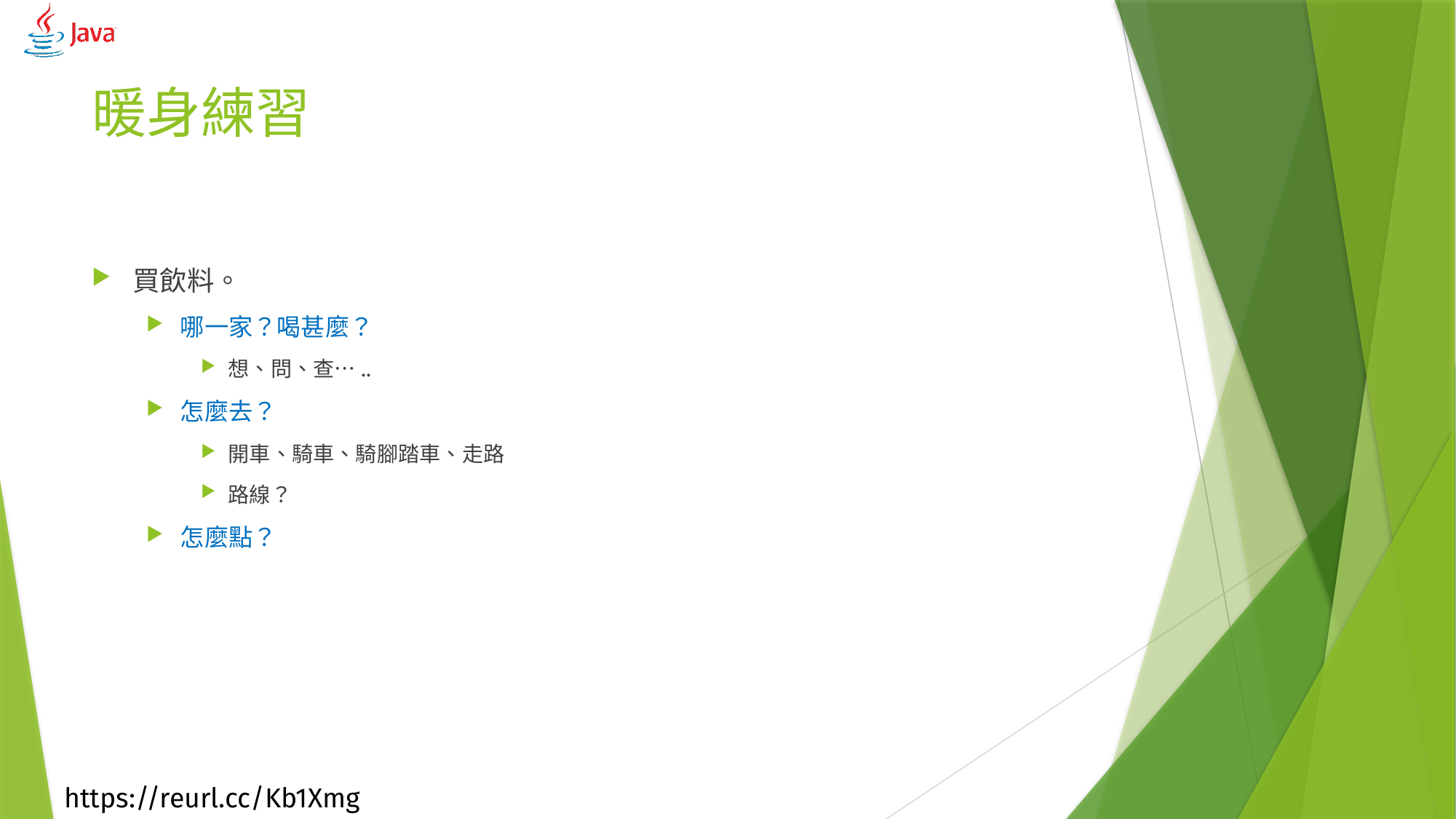

# 暖身練習
買飲料。
哪一家？喝甚麼？
想、問、查…..
怎麼去？
開車、騎車、騎腳踏車、走路
路線？
怎麼點？